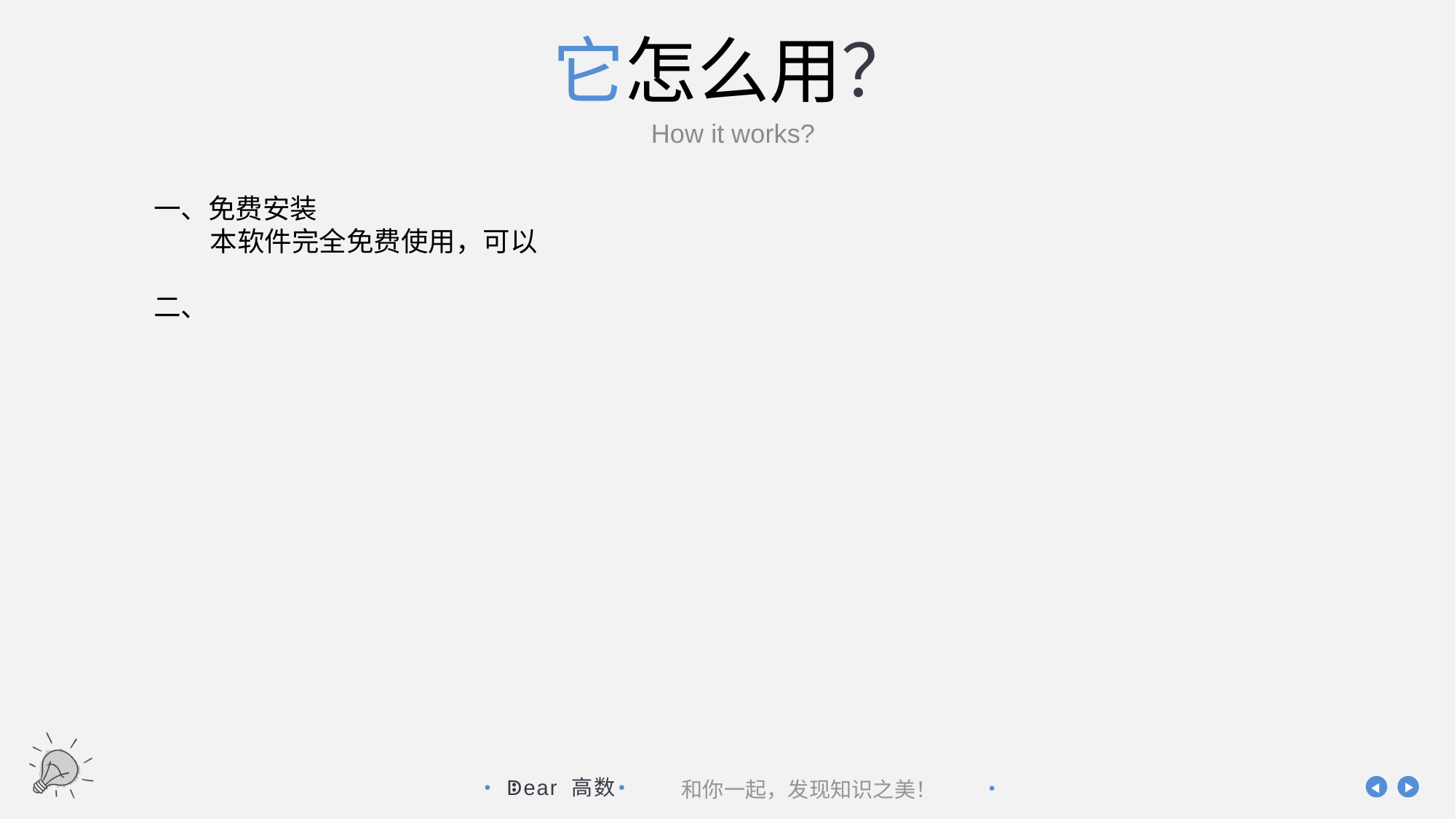

# 它怎么用？
How it works?
一、免费安装
        本软件完全免费使用，可以

二、